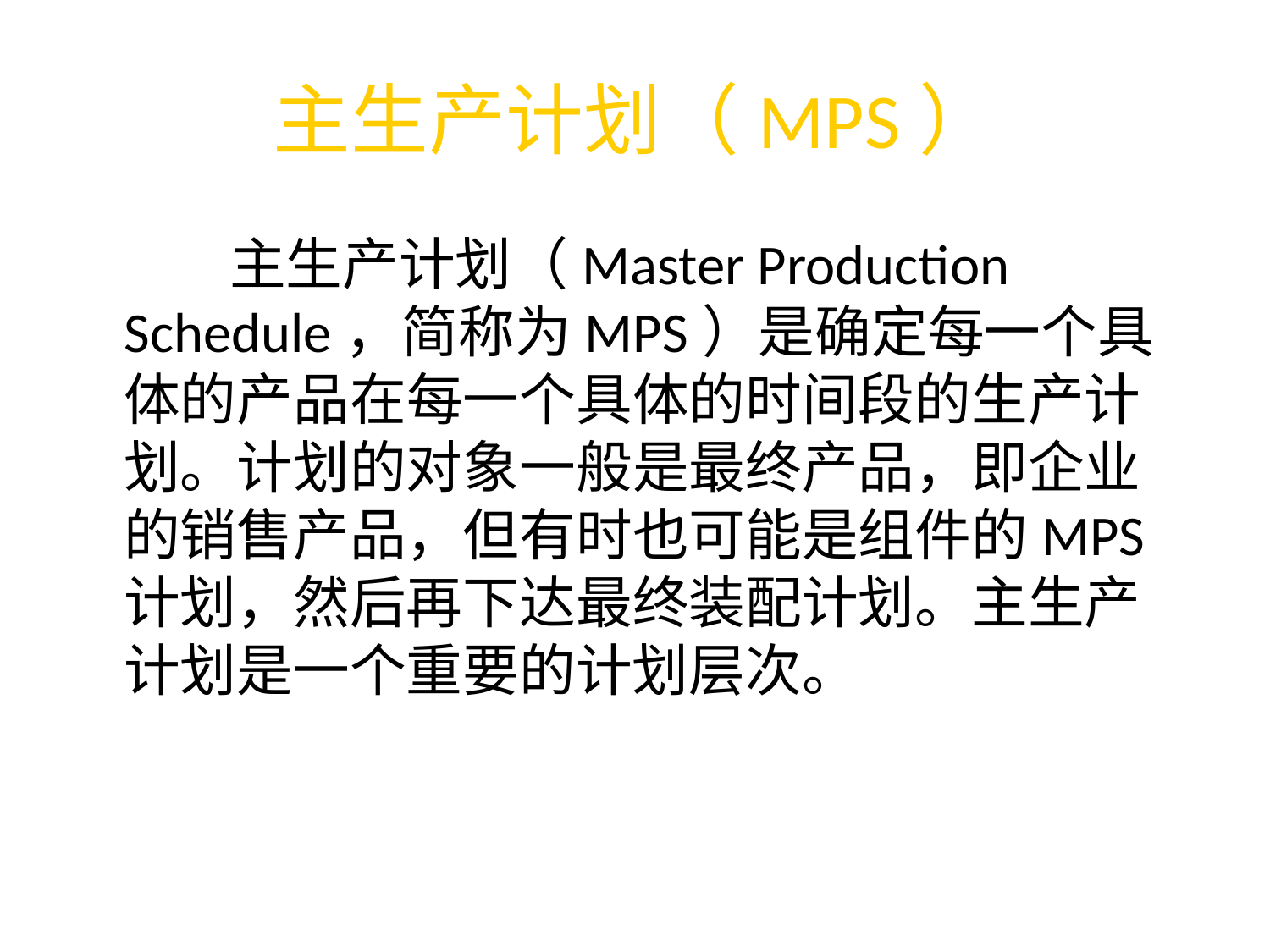

# 主生产计划（MPS）
           主生产计划（Master Production Schedule，简称为MPS）是确定每一个具体的产品在每一个具体的时间段的生产计划。计划的对象一般是最终产品，即企业的销售产品，但有时也可能是组件的MPS计划，然后再下达最终装配计划。主生产计划是一个重要的计划层次。